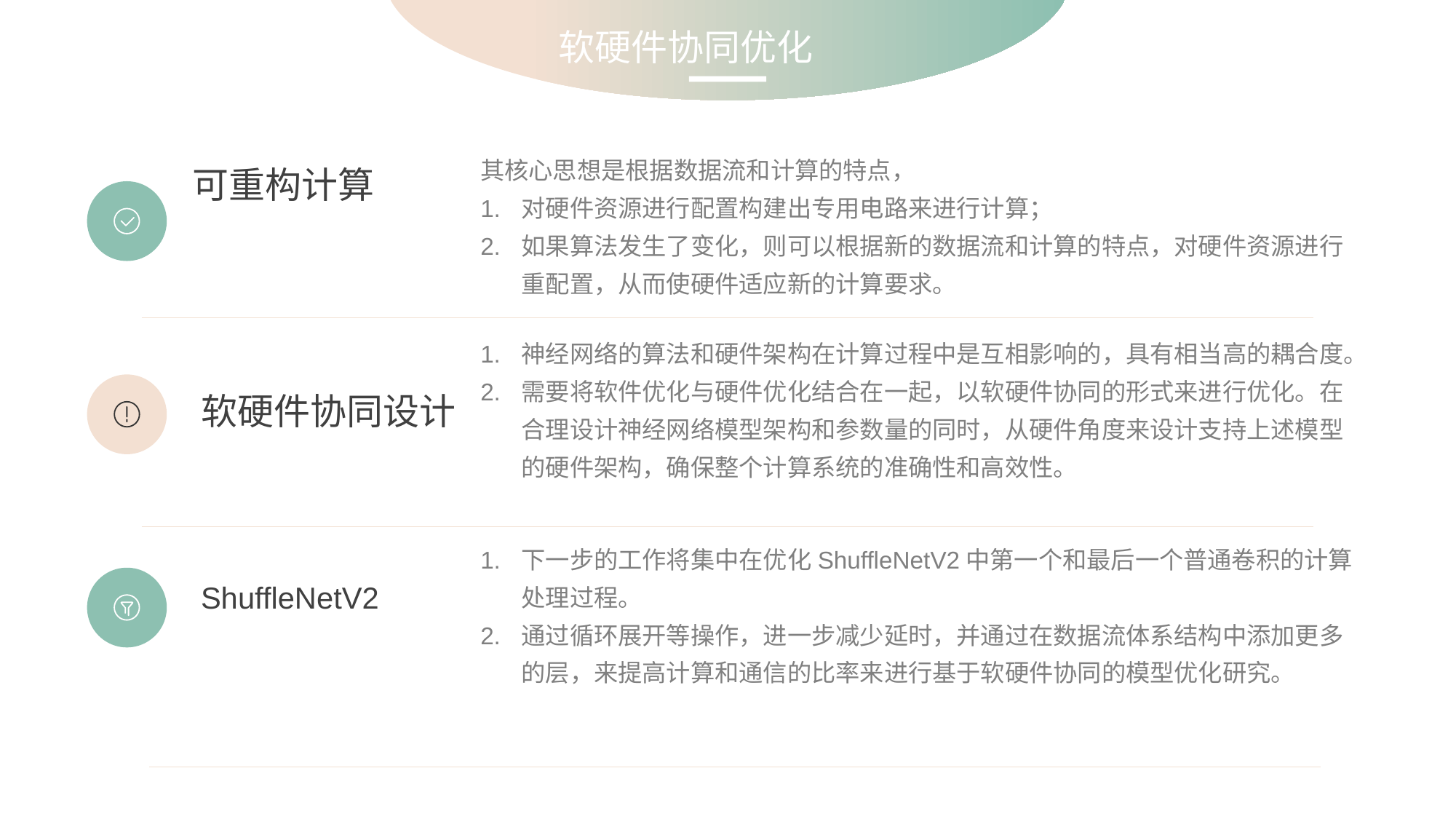

软硬件协同优化

其核心思想是根据数据流和计算的特点，
对硬件资源进行配置构建出专用电路来进行计算；
如果算法发生了变化，则可以根据新的数据流和计算的特点，对硬件资源进行重配置，从而使硬件适应新的计算要求。
可重构计算

神经网络的算法和硬件架构在计算过程中是互相影响的，具有相当高的耦合度。
需要将软件优化与硬件优化结合在一起，以软硬件协同的形式来进行优化。在合理设计神经网络模型架构和参数量的同时，从硬件角度来设计支持上述模型的硬件架构，确保整个计算系统的准确性和高效性。

软硬件协同设计

下一步的工作将集中在优化ShuffleNetV2中第一个和最后一个普通卷积的计算处理过程。
通过循环展开等操作，进一步减少延时，并通过在数据流体系结构中添加更多的层，来提高计算和通信的比率来进行基于软硬件协同的模型优化研究。

ShuffleNetV2